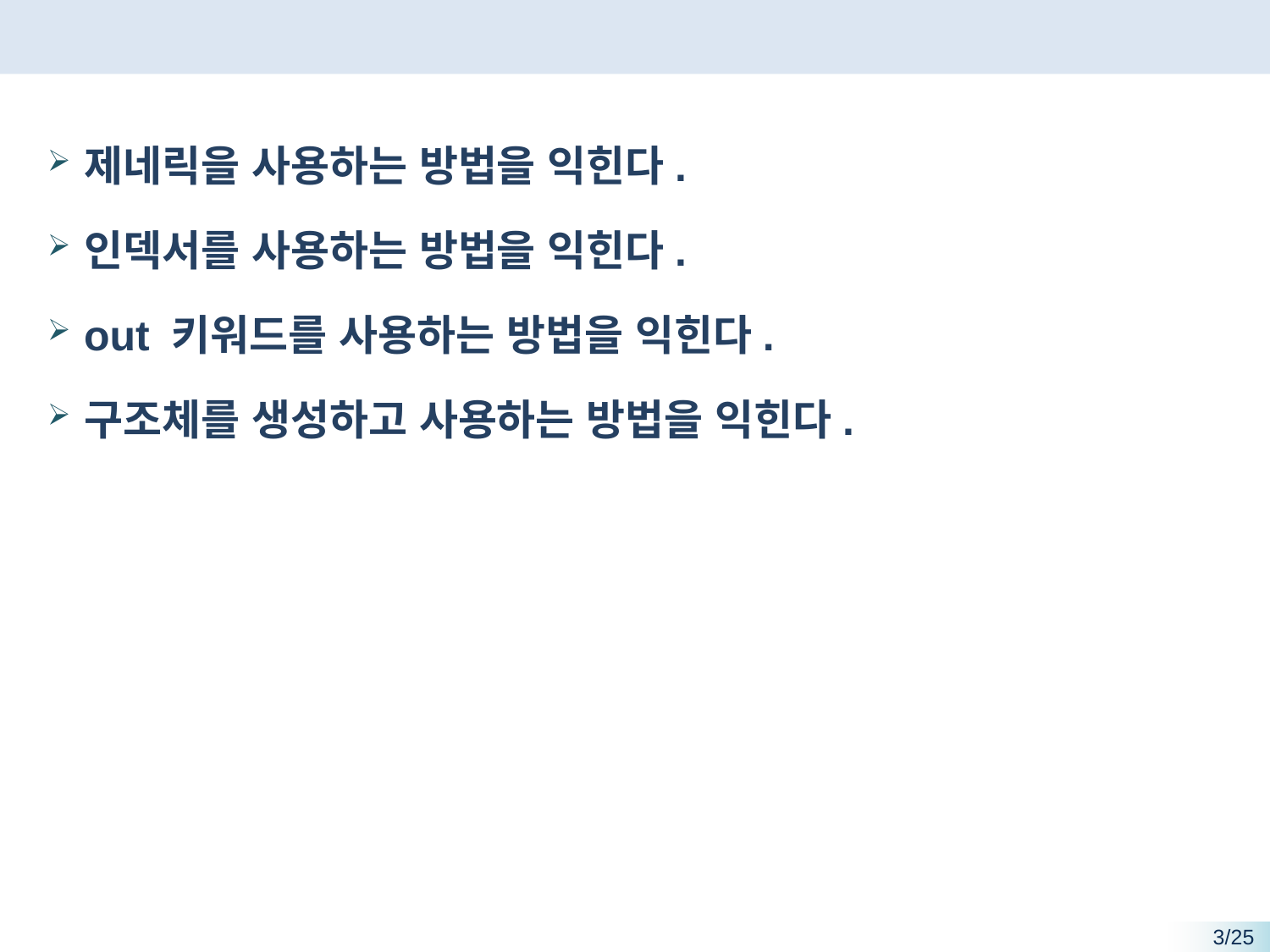

#
제네릭을 사용하는 방법을 익힌다.
인덱서를 사용하는 방법을 익힌다.
out 키워드를 사용하는 방법을 익힌다.
구조체를 생성하고 사용하는 방법을 익힌다.